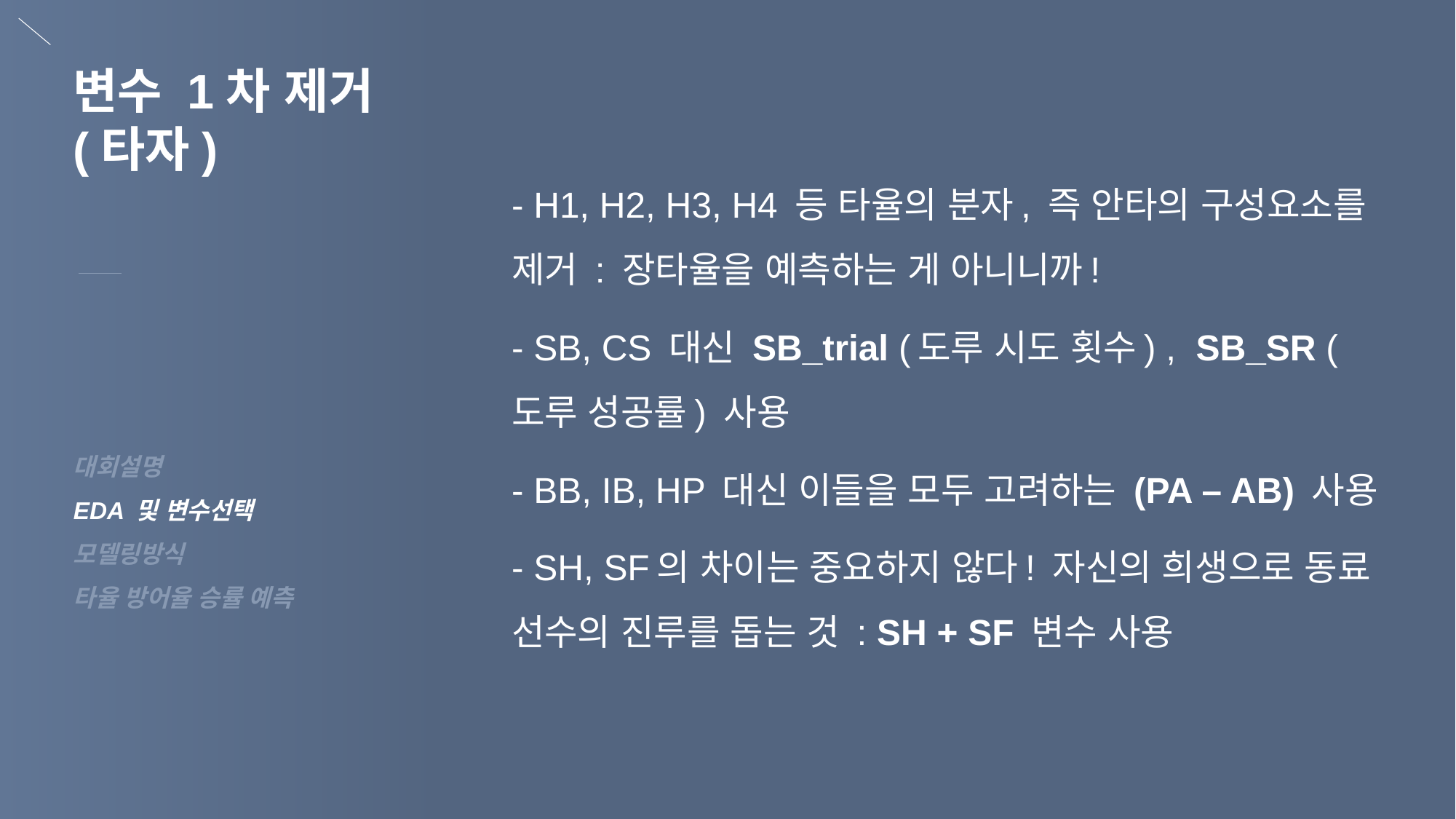

변수 1차 제거
(타자)
- H1, H2, H3, H4 등 타율의 분자, 즉 안타의 구성요소를 제거 : 장타율을 예측하는 게 아니니까!
- SB, CS 대신 SB_trial (도루 시도 횟수) ,  SB_SR (도루 성공률) 사용
- BB, IB, HP 대신 이들을 모두 고려하는 (PA – AB) 사용
- SH, SF의 차이는 중요하지 않다! 자신의 희생으로 동료 선수의 진루를 돕는 것 : SH + SF 변수 사용

대회설명
EDA 및 변수선택
모델링방식
타율 방어율 승률 예측